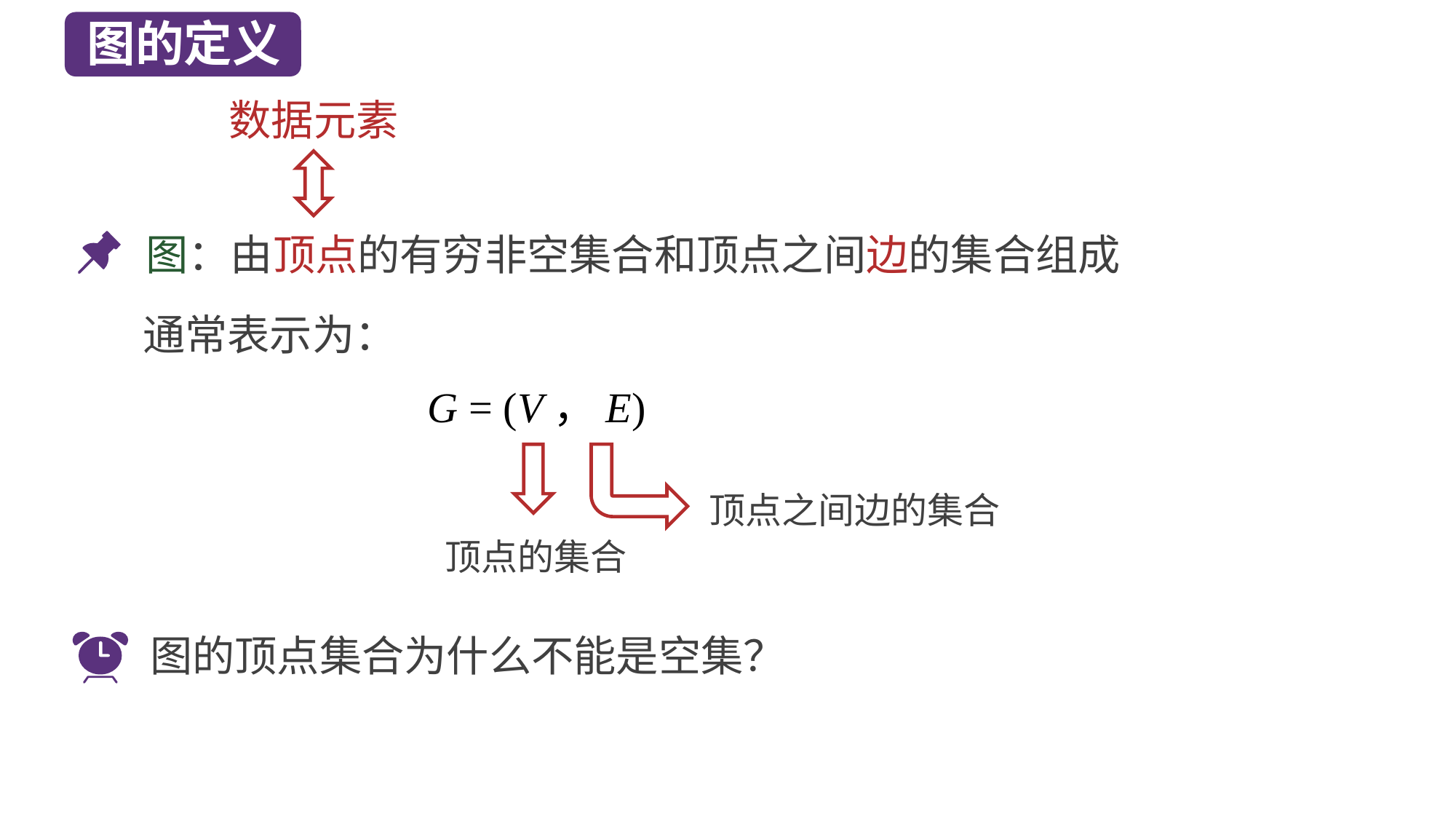

图的定义

数据元素

图：由顶点的有穷非空集合和顶点之间边的集合组成

通常表示为：
                           G = (V，E)

顶点的集合

顶点之间边的集合
图的顶点集合为什么不能是空集？